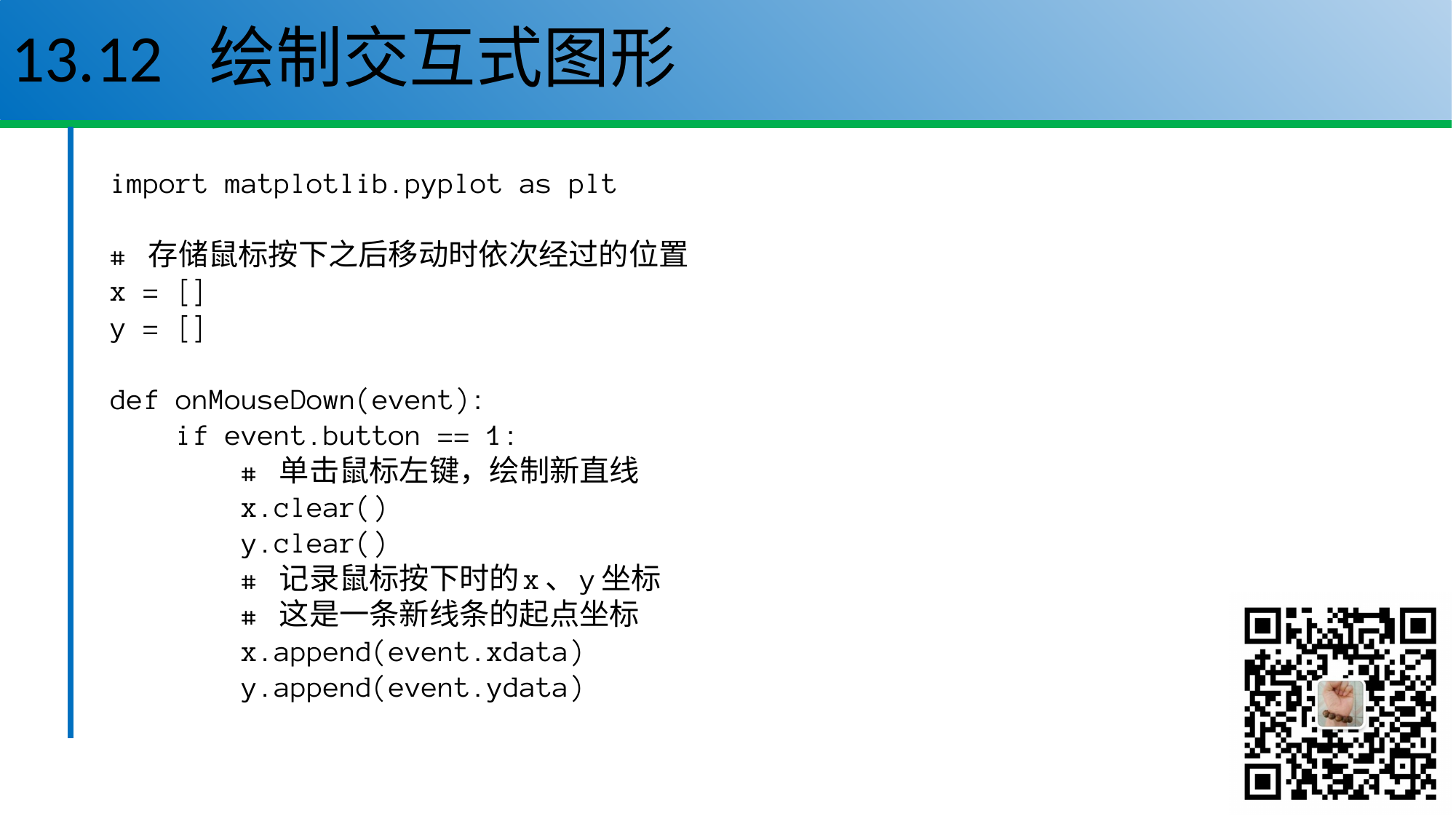

# 13.12  绘制交互式图形
import matplotlib.pyplot as plt

# 存储鼠标按下之后移动时依次经过的位置
x = []
y = []

def onMouseDown(event):
    if event.button == 1:
        # 单击鼠标左键，绘制新直线
        x.clear()
        y.clear()
        # 记录鼠标按下时的x、y坐标
        # 这是一条新线条的起点坐标
        x.append(event.xdata)
        y.append(event.ydata)
53